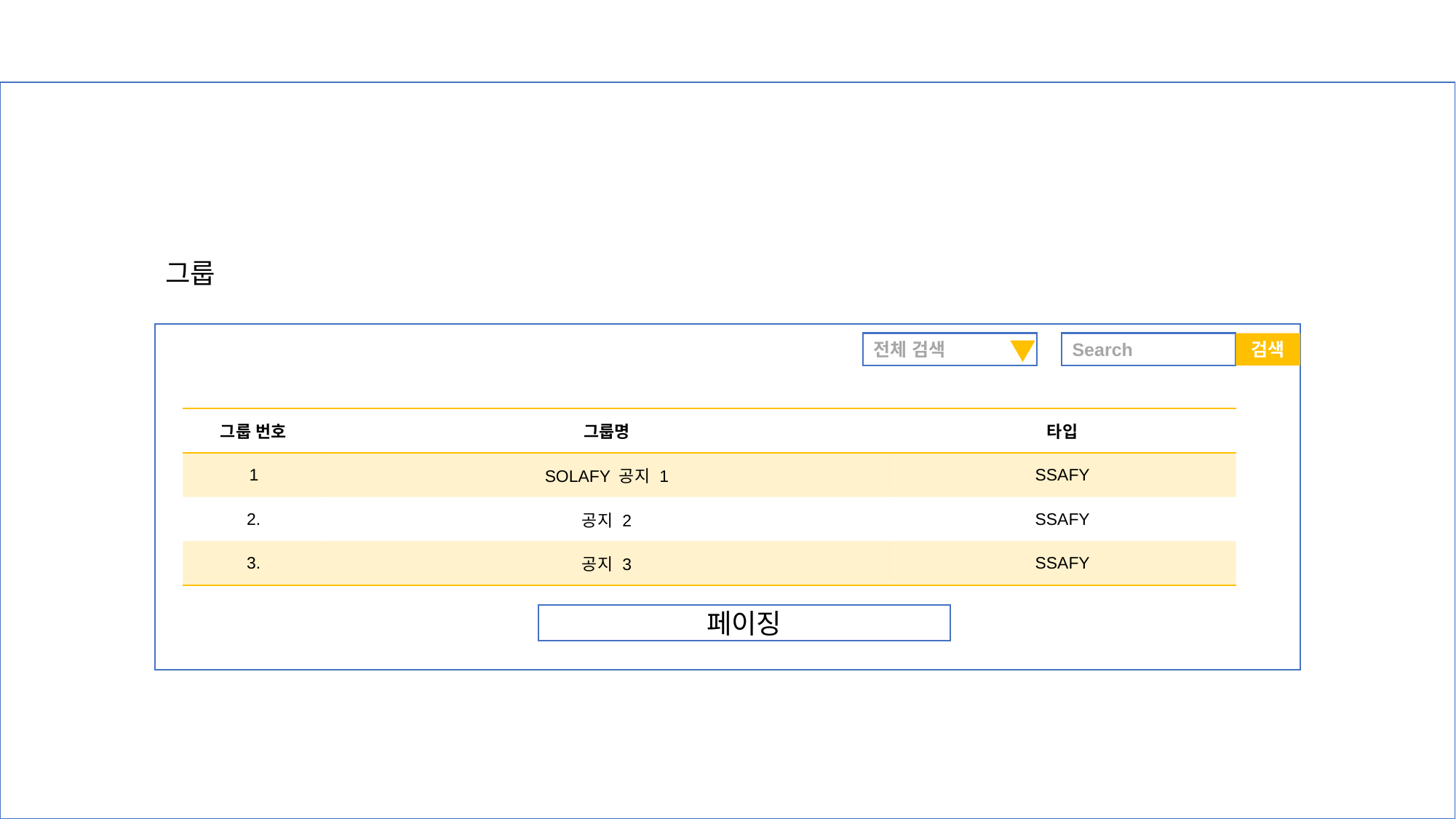

그룹

문제집 번호   |          분류	 |	글 제목 		|	 작성자	 |	작성 시간

전체 검색
Search
Search
검색
검색

| 그룹 번호 | 그룹명 | 타입 |
| --- | --- | --- |
| 1 | SOLAFY 공지 1 | SSAFY |
| 2. | 공지 2 | SSAFY |
| 3. | 공지 3 | SSAFY |
1	          알고리즘                     문자열 탐색 			Ssafy	    2020.12.09 11:11
2	          자      바                     Java OOP 			Ssafy	    2020.12.09 11:11
3	          Vue                            Vuex			Ssafy	    2020.12.09 11:11
페이징
페이징